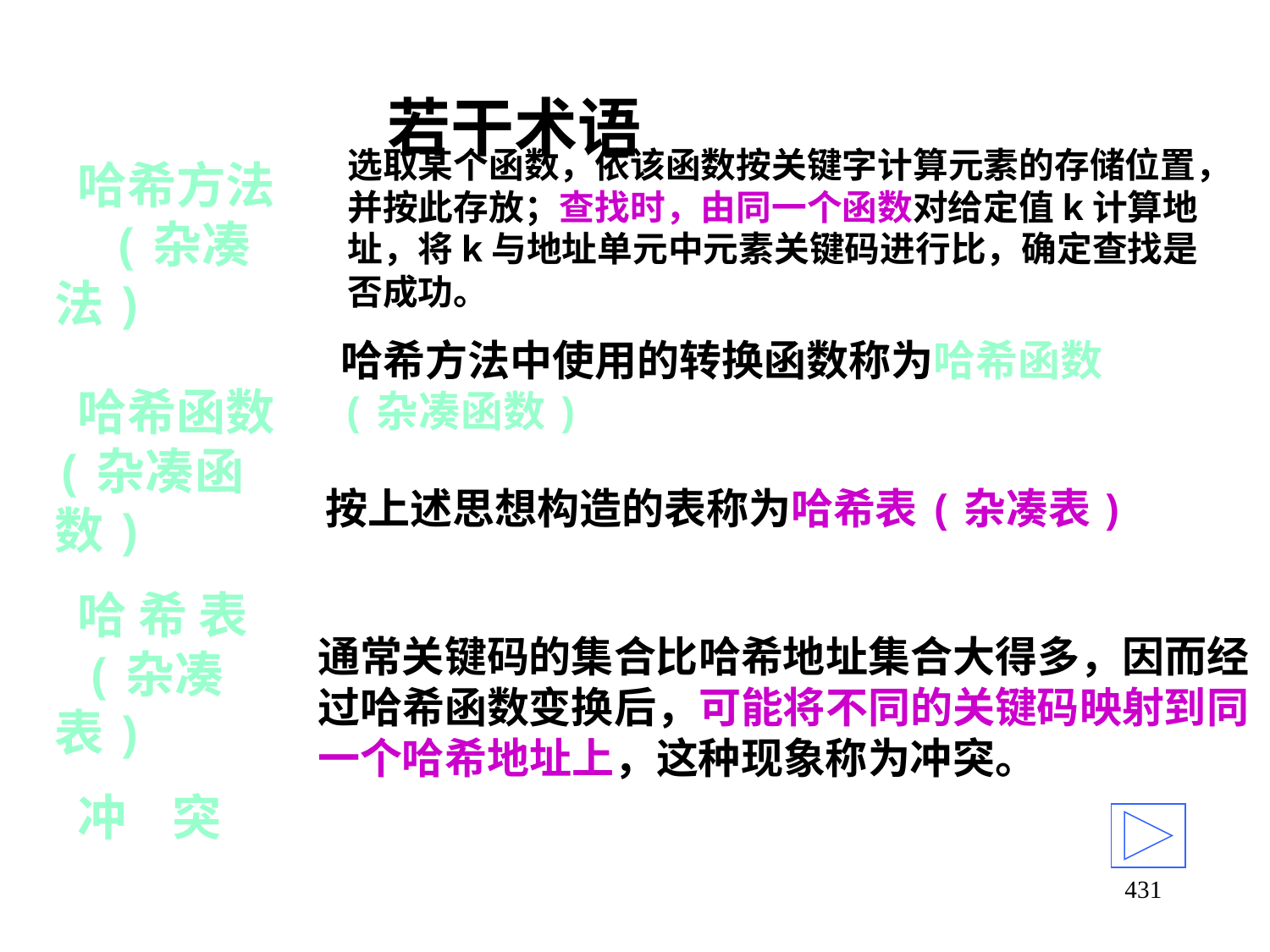

# 若干术语
选取某个函数，依该函数按关键字计算元素的存储位置，并按此存放；查找时，由同一个函数对给定值k计算地址，将k与地址单元中元素关键码进行比，确定查找是否成功。
 哈希方法      (杂凑法)
 哈希函数(杂凑函数)
 哈 希 表
 (杂凑表)
 冲    突
哈希方法中使用的转换函数称为哈希函数(杂凑函数)
按上述思想构造的表称为哈希表(杂凑表)
通常关键码的集合比哈希地址集合大得多，因而经过哈希函数变换后，可能将不同的关键码映射到同一个哈希地址上，这种现象称为冲突。

431